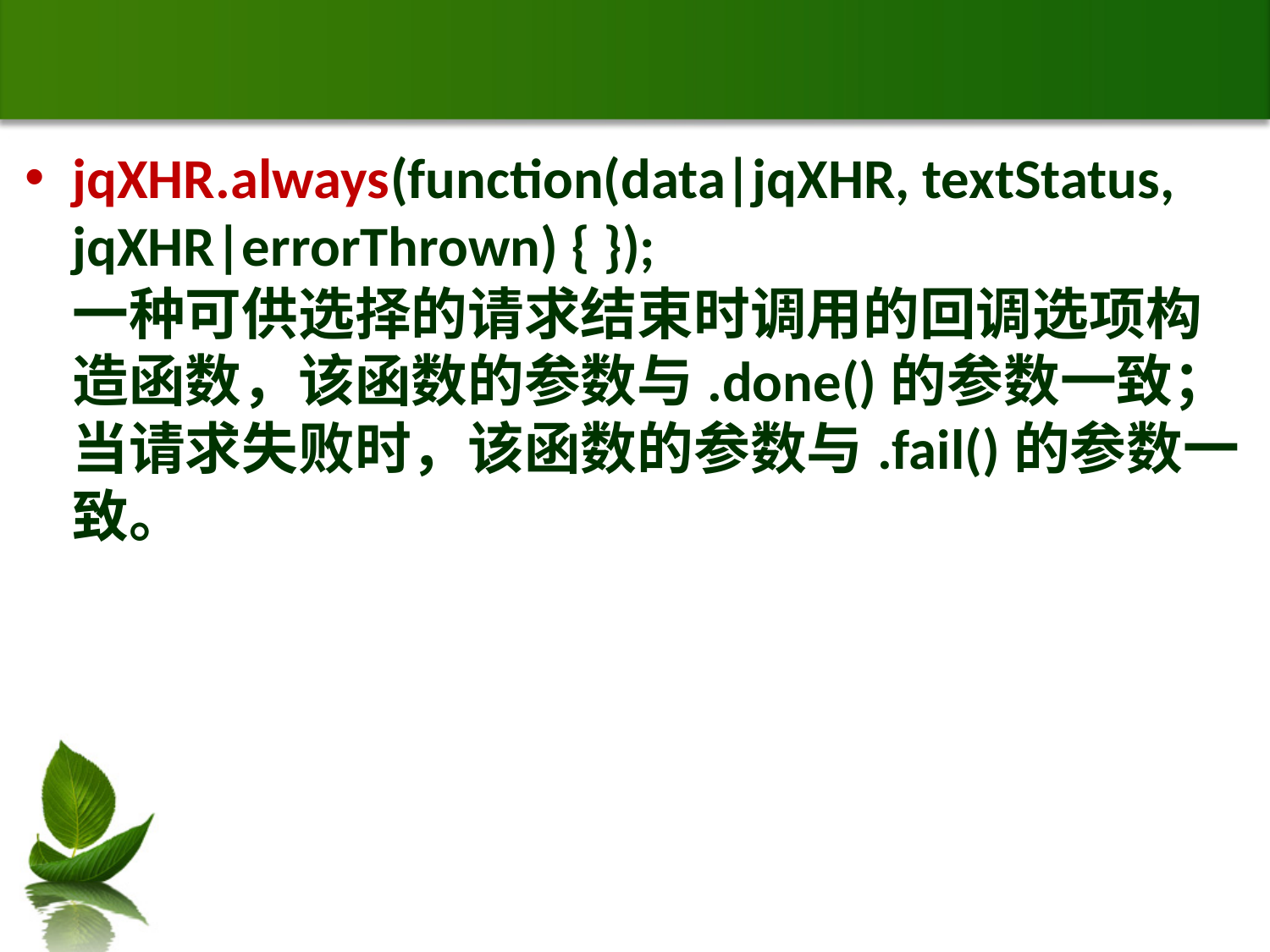

#
jqXHR.always(function(data|jqXHR, textStatus, jqXHR|errorThrown) { });
一种可供选择的请求结束时调用的回调选项构造函数，该函数的参数与.done()的参数一致；当请求失败时，该函数的参数与.fail()的参数一致。